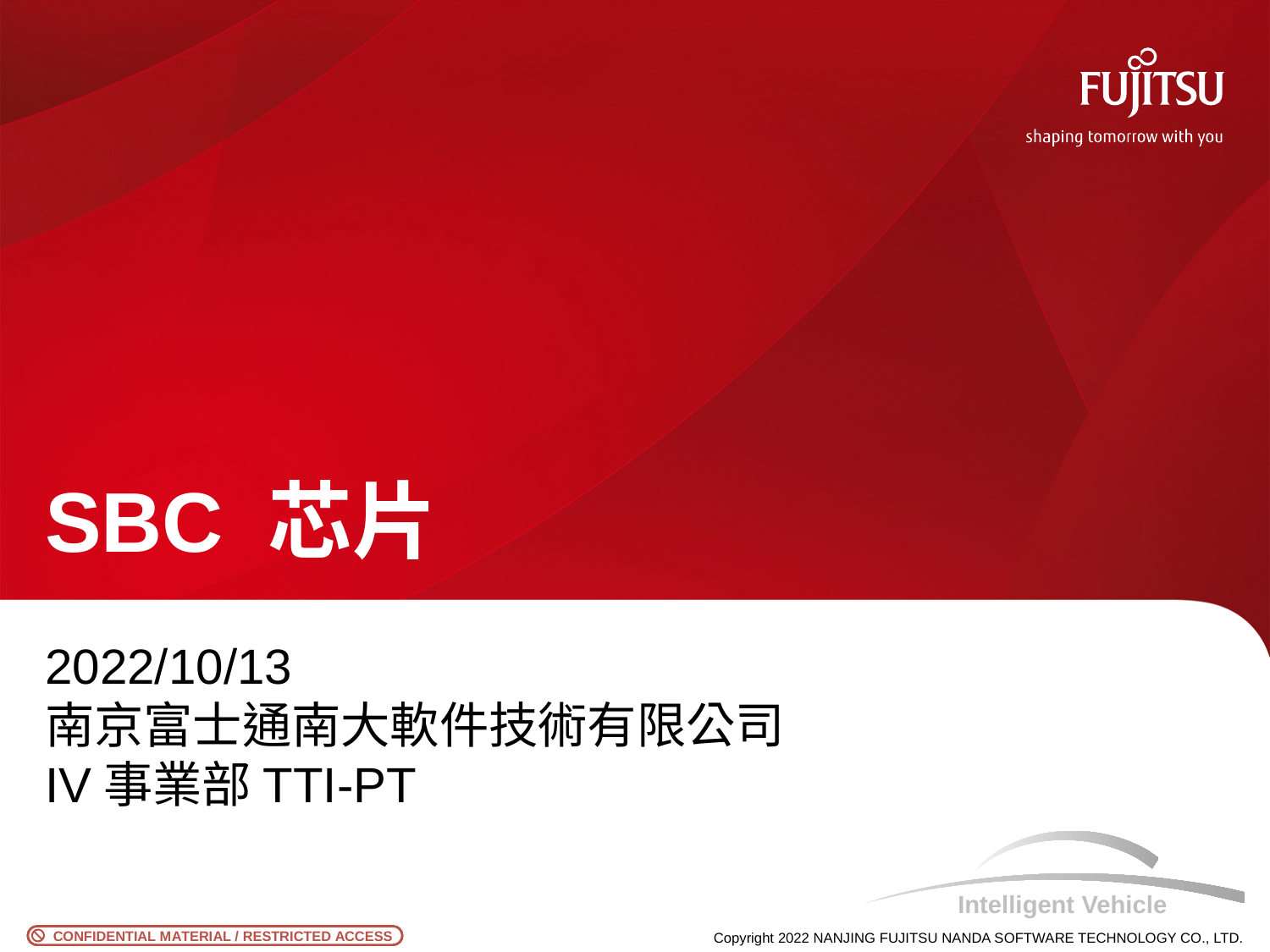

# SBC 芯片
2022/10/13
南京富士通南大軟件技術有限公司
IV事業部TTI-PT
Copyright 2022 NANJING FUJITSU NANDA SOFTWARE TECHNOLOGY CO., LTD.